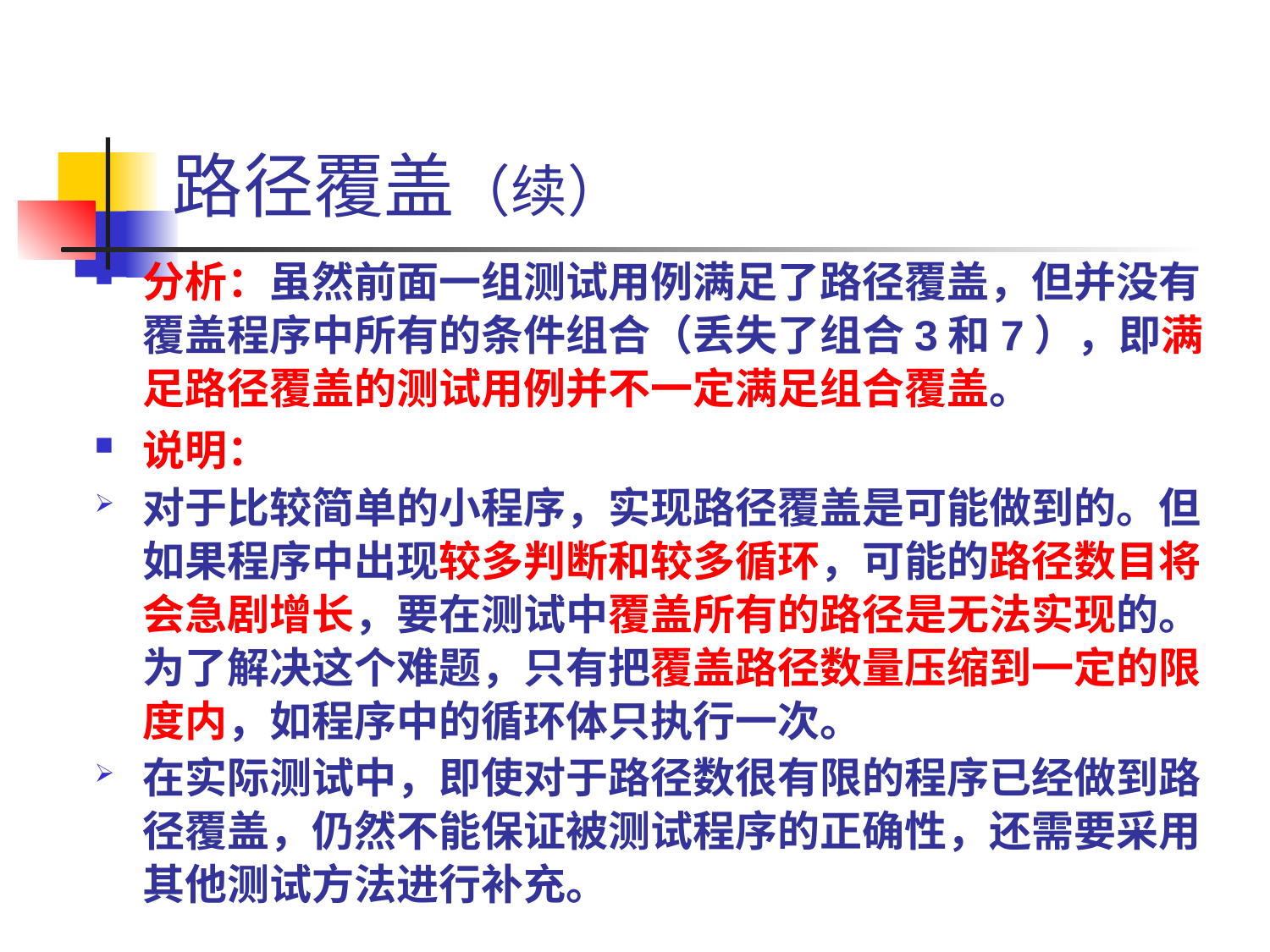

# 路径覆盖（续）
分析：虽然前面一组测试用例满足了路径覆盖，但并没有覆盖程序中所有的条件组合（丢失了组合3和7），即满足路径覆盖的测试用例并不一定满足组合覆盖。
说明：
对于比较简单的小程序，实现路径覆盖是可能做到的。但如果程序中出现较多判断和较多循环，可能的路径数目将会急剧增长，要在测试中覆盖所有的路径是无法实现的。为了解决这个难题，只有把覆盖路径数量压缩到一定的限度内，如程序中的循环体只执行一次。
在实际测试中，即使对于路径数很有限的程序已经做到路径覆盖，仍然不能保证被测试程序的正确性，还需要采用其他测试方法进行补充。